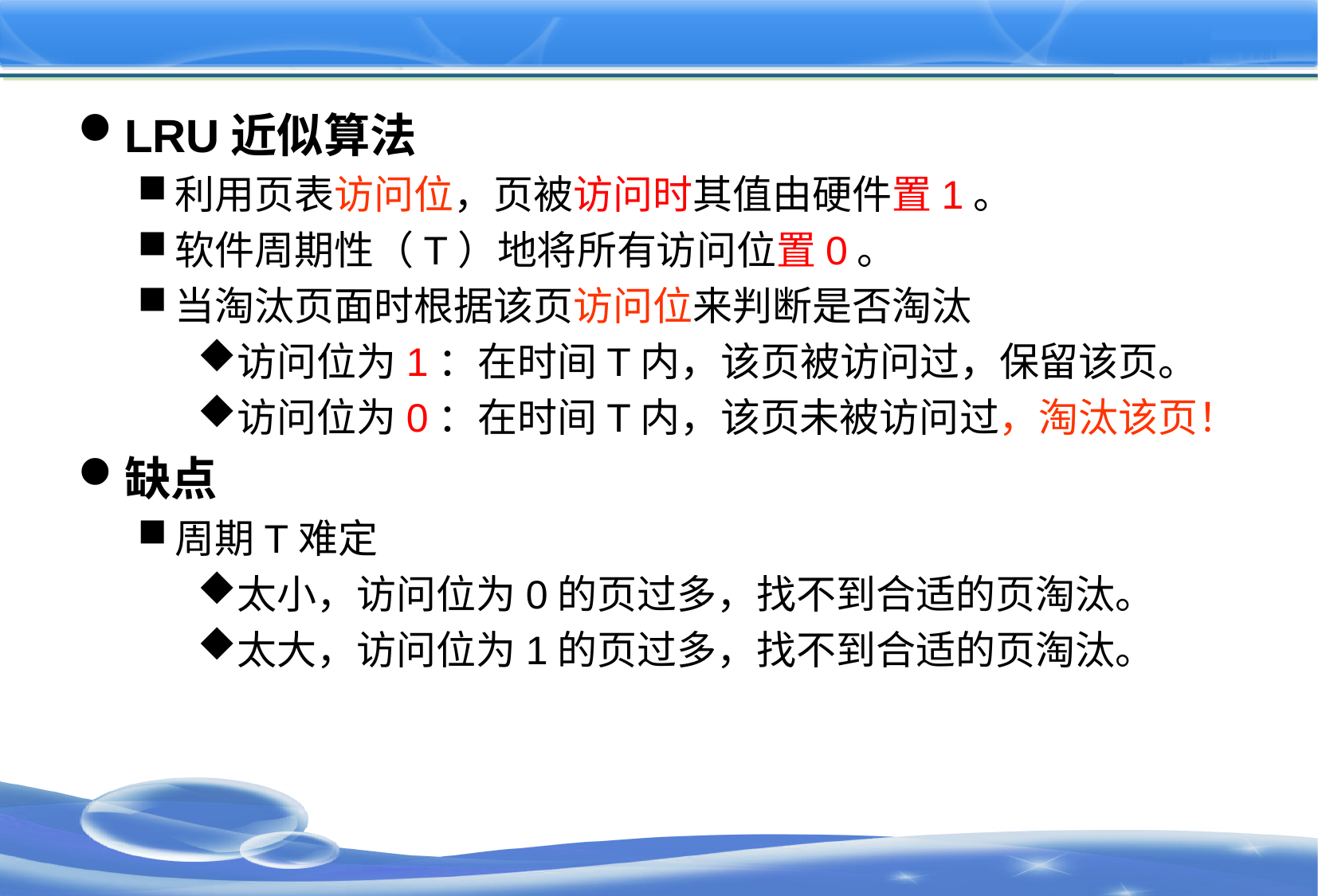

#
LRU近似算法
利用页表访问位，页被访问时其值由硬件置1。
软件周期性（T）地将所有访问位置0。
当淘汰页面时根据该页访问位来判断是否淘汰
访问位为1：在时间T内，该页被访问过，保留该页。
访问位为0：在时间T内，该页未被访问过，淘汰该页！
缺点
周期T难定
太小，访问位为0的页过多，找不到合适的页淘汰。
太大，访问位为1的页过多，找不到合适的页淘汰。